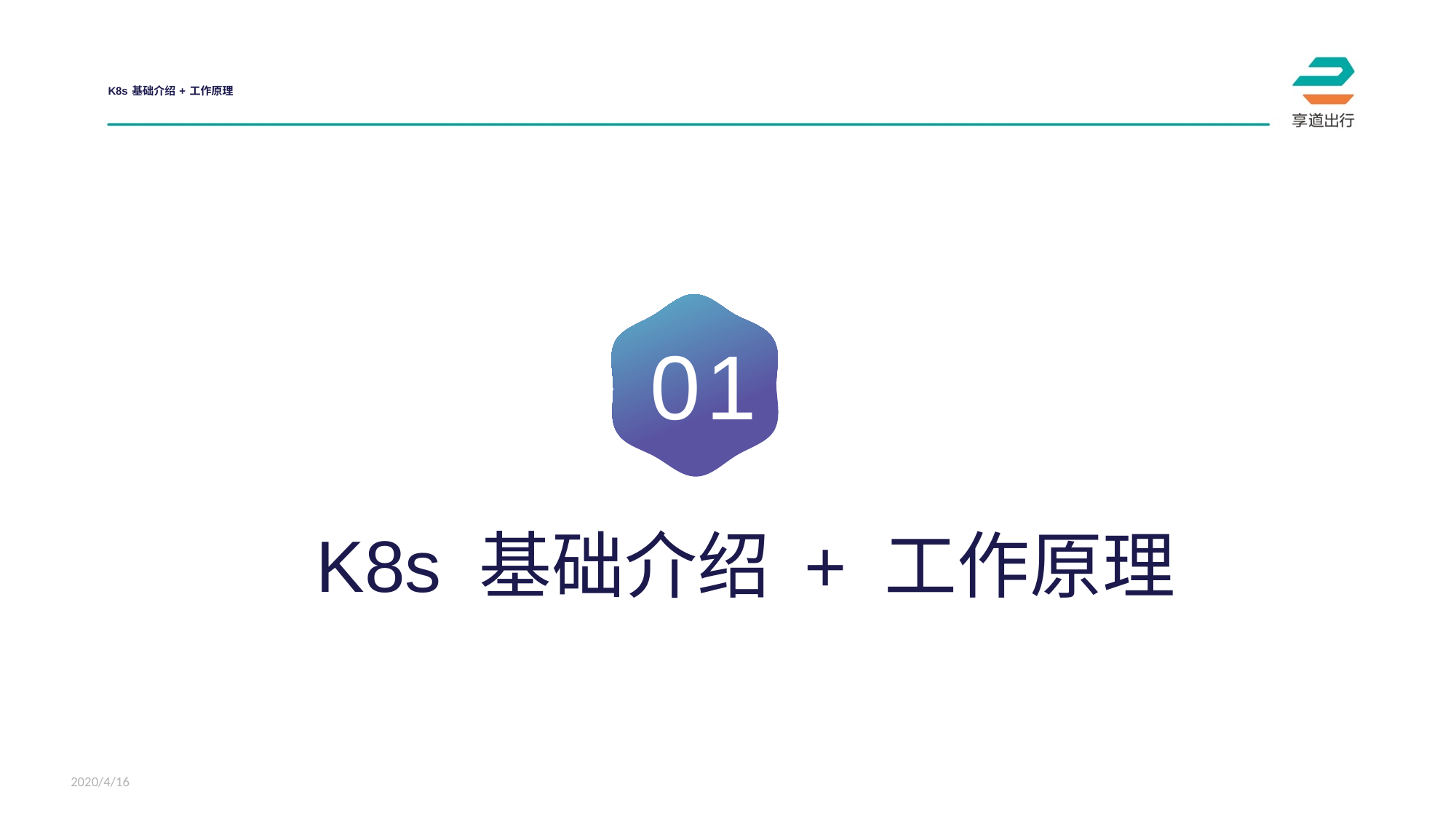

# K8s 基础介绍 + 工作原理

01
K8s 基础介绍 + 工作原理
2020/4/16